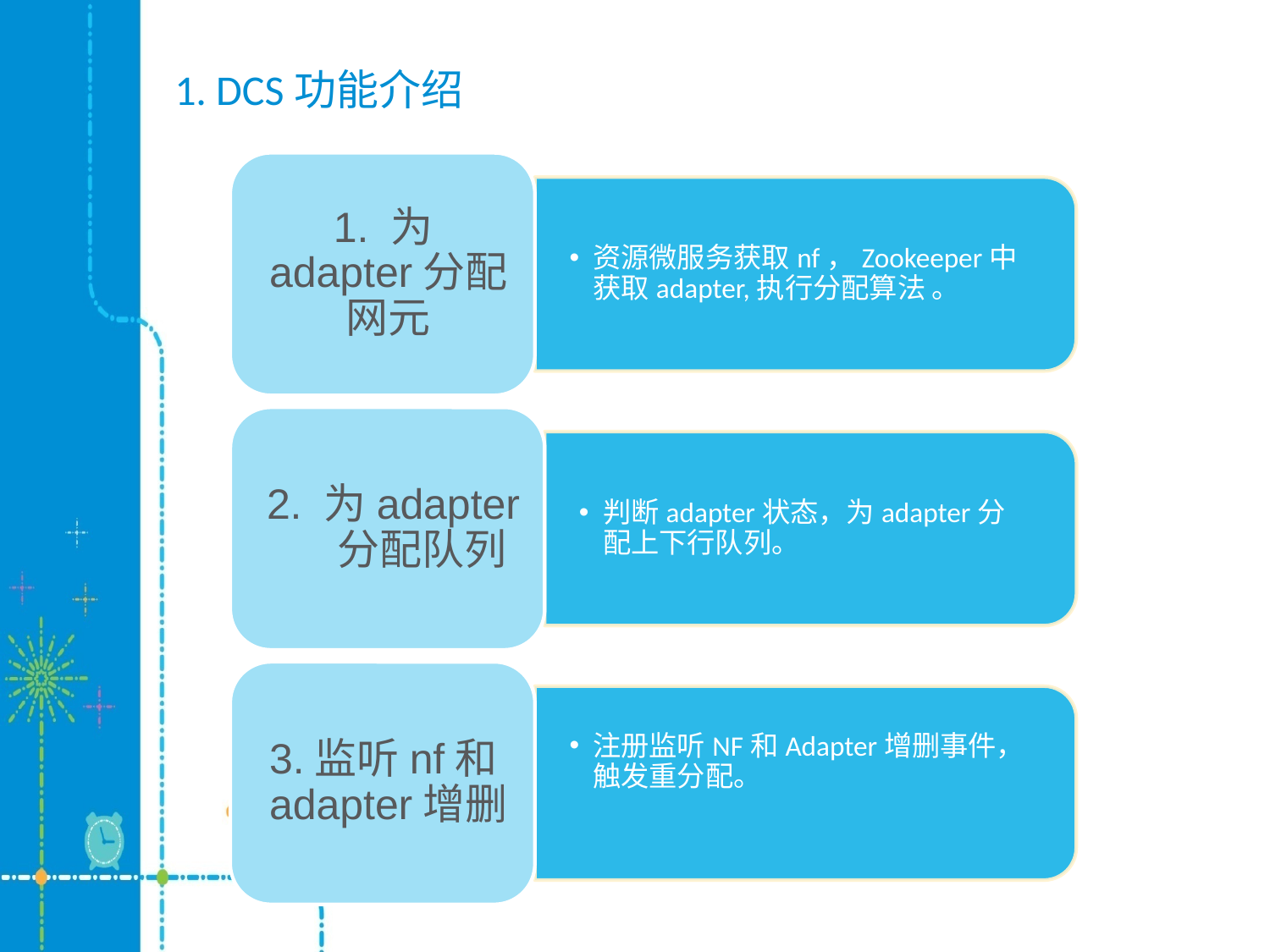

# 1. DCS功能介绍
资源微服务获取nf，Zookeeper中获取adapter,执行分配算法 。
1. 为adapter分配网元
判断adapter状态，为adapter分配上下行队列。
2. 为adapter     分配队列
注册监听NF和Adapter增删事件，触发重分配。

3.监听nf和adapter增删